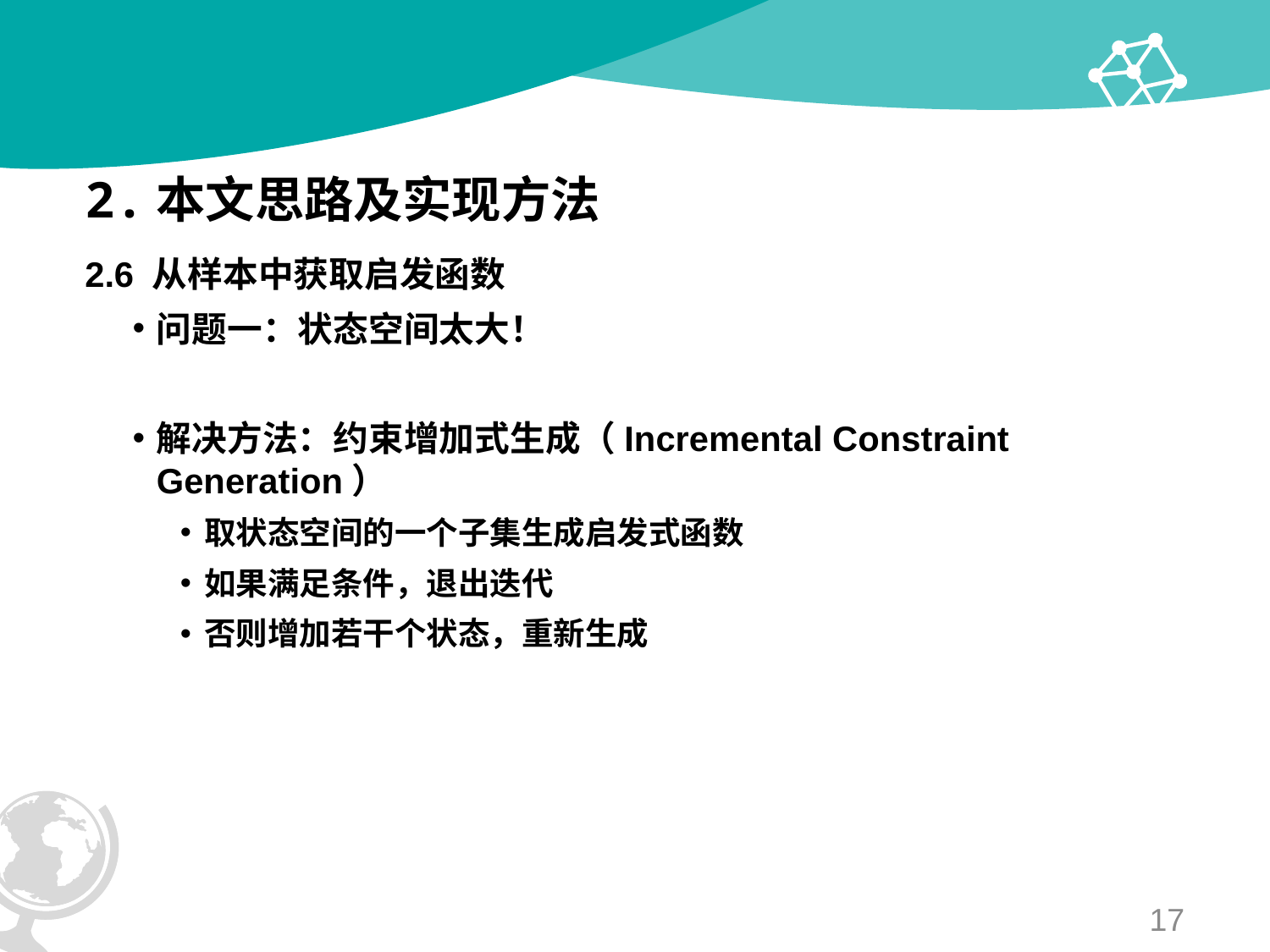

# 2.本文思路及实现方法
2.6 从样本中获取启发函数
问题一：状态空间太大！

解决方法：约束增加式生成（Incremental Constraint Generation）
取状态空间的一个子集生成启发式函数
如果满足条件，退出迭代
否则增加若干个状态，重新生成

17